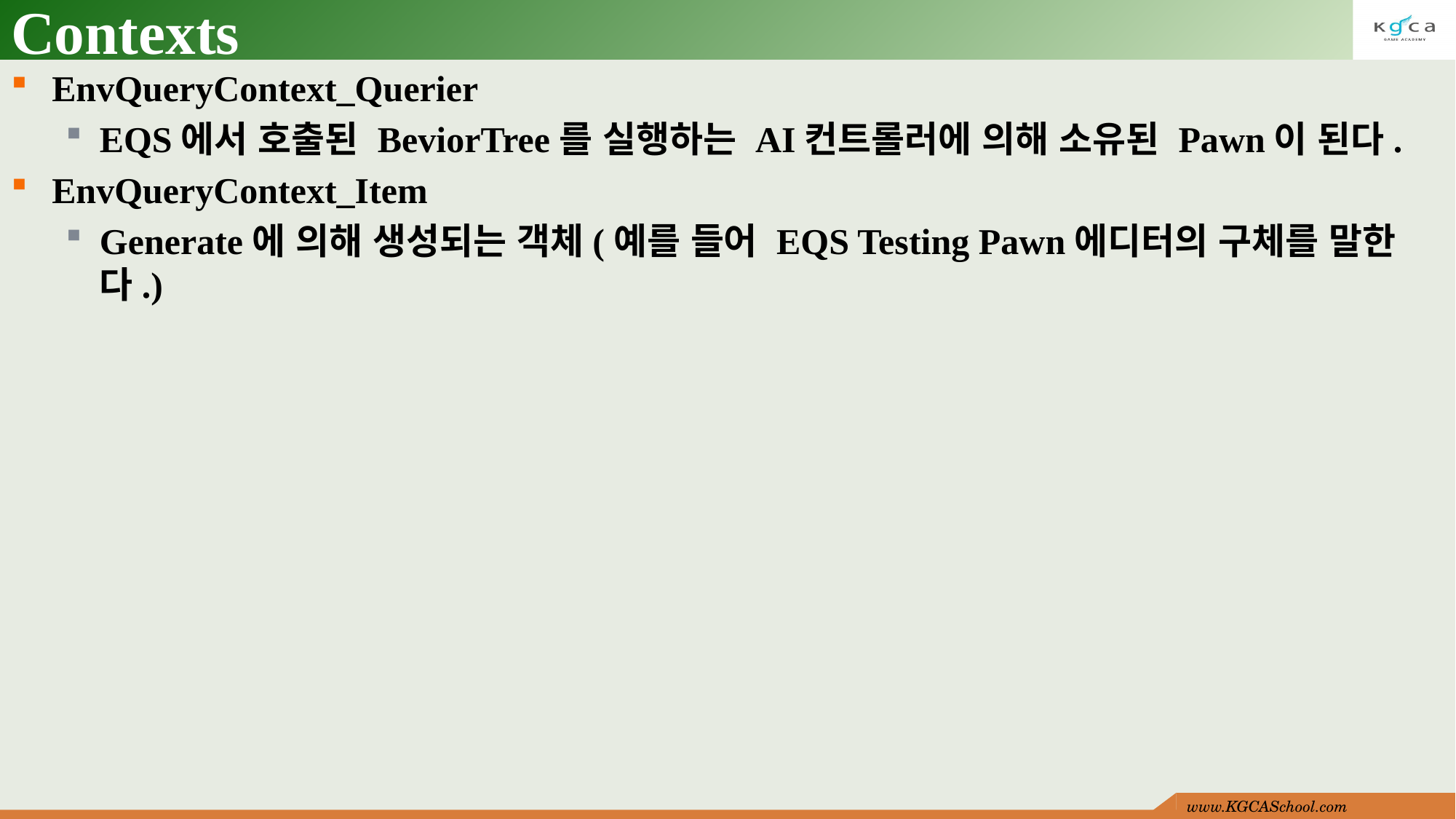

# Contexts
EnvQueryContext_Querier
EQS에서 호출된 BeviorTree를 실행하는 AI컨트롤러에 의해 소유된 Pawn이 된다.
EnvQueryContext_Item
Generate에 의해 생성되는 객체(예를 들어 EQS Testing Pawn에디터의 구체를 말한다.)